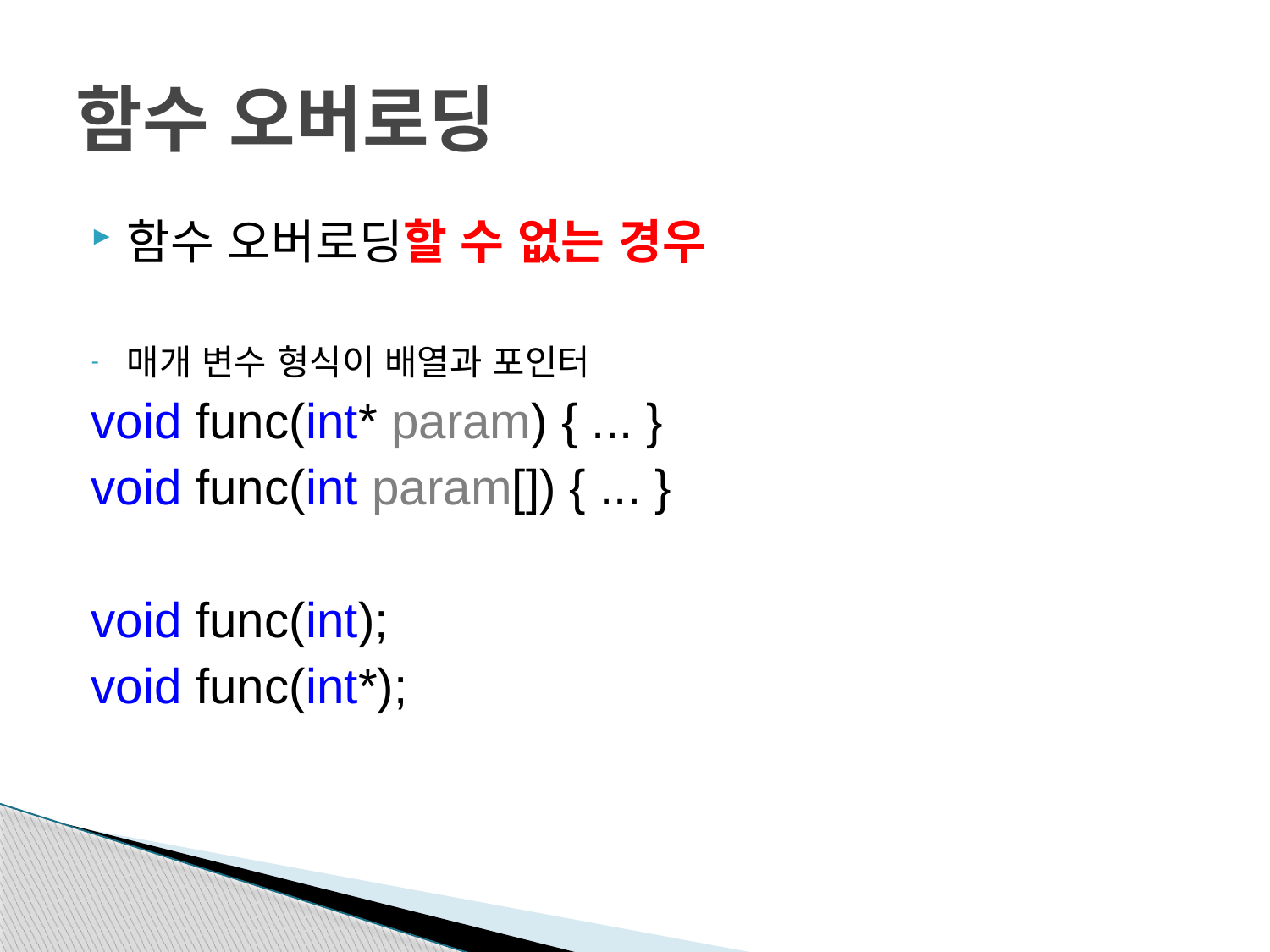

# 함수 오버로딩
함수 오버로딩할 수 없는 경우

매개 변수 형식이 배열과 포인터
void func(int* param) { ... }
void func(int param[]) { ... }

void func(int);
void func(int*);